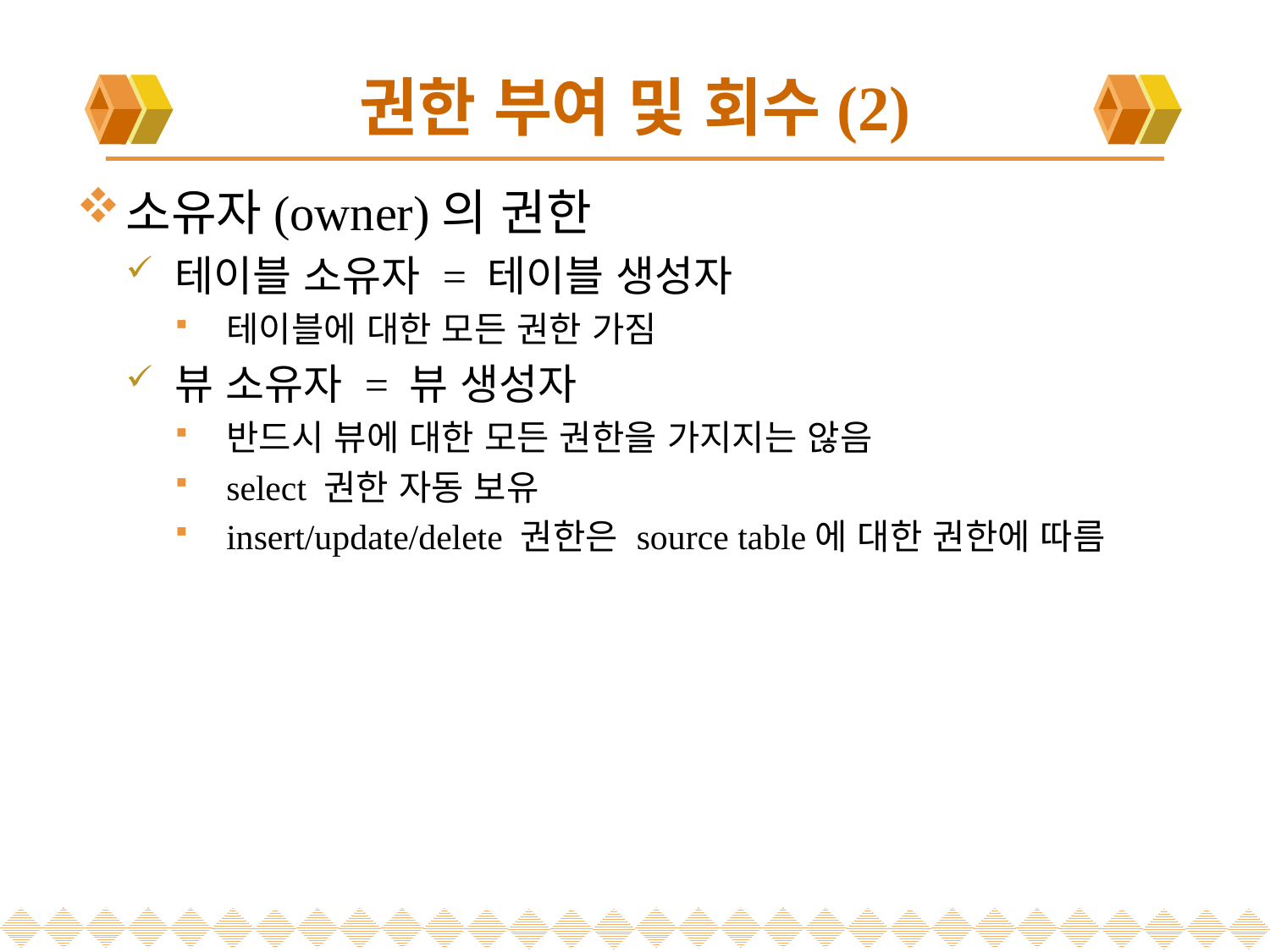

# 권한 부여 및 회수(2)
소유자(owner)의 권한
테이블 소유자 = 테이블 생성자
테이블에 대한 모든 권한 가짐
뷰 소유자 = 뷰 생성자
반드시 뷰에 대한 모든 권한을 가지지는 않음
select 권한 자동 보유
insert/update/delete 권한은 source table에 대한 권한에 따름